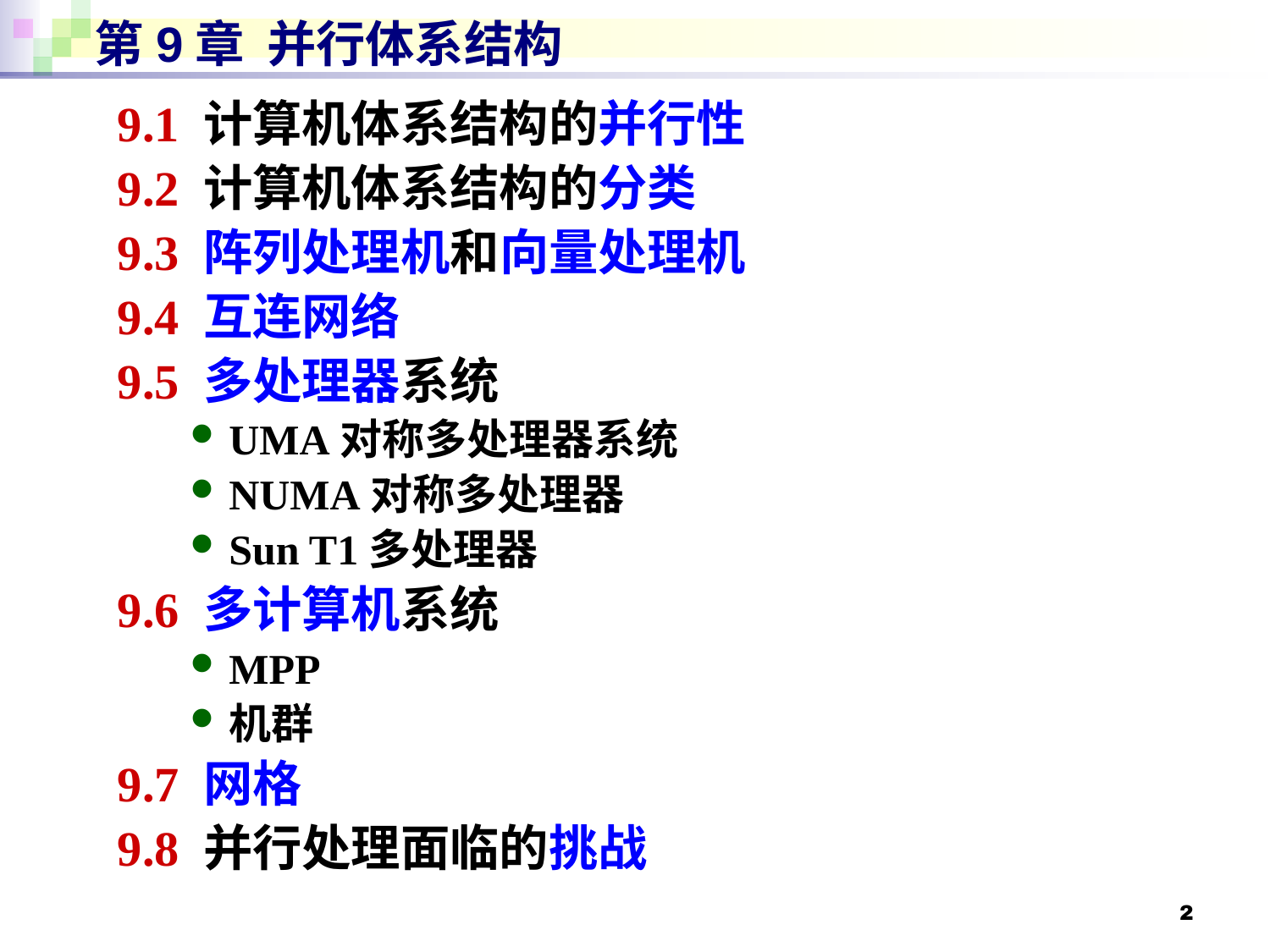

# 第9章  并行体系结构
9.1 计算机体系结构的并行性
9.2 计算机体系结构的分类
9.3 阵列处理机和向量处理机
9.4 互连网络
9.5 多处理器系统
UMA对称多处理器系统
NUMA对称多处理器
Sun T1多处理器
9.6 多计算机系统
MPP
机群
9.7 网格
9.8 并行处理面临的挑战
2